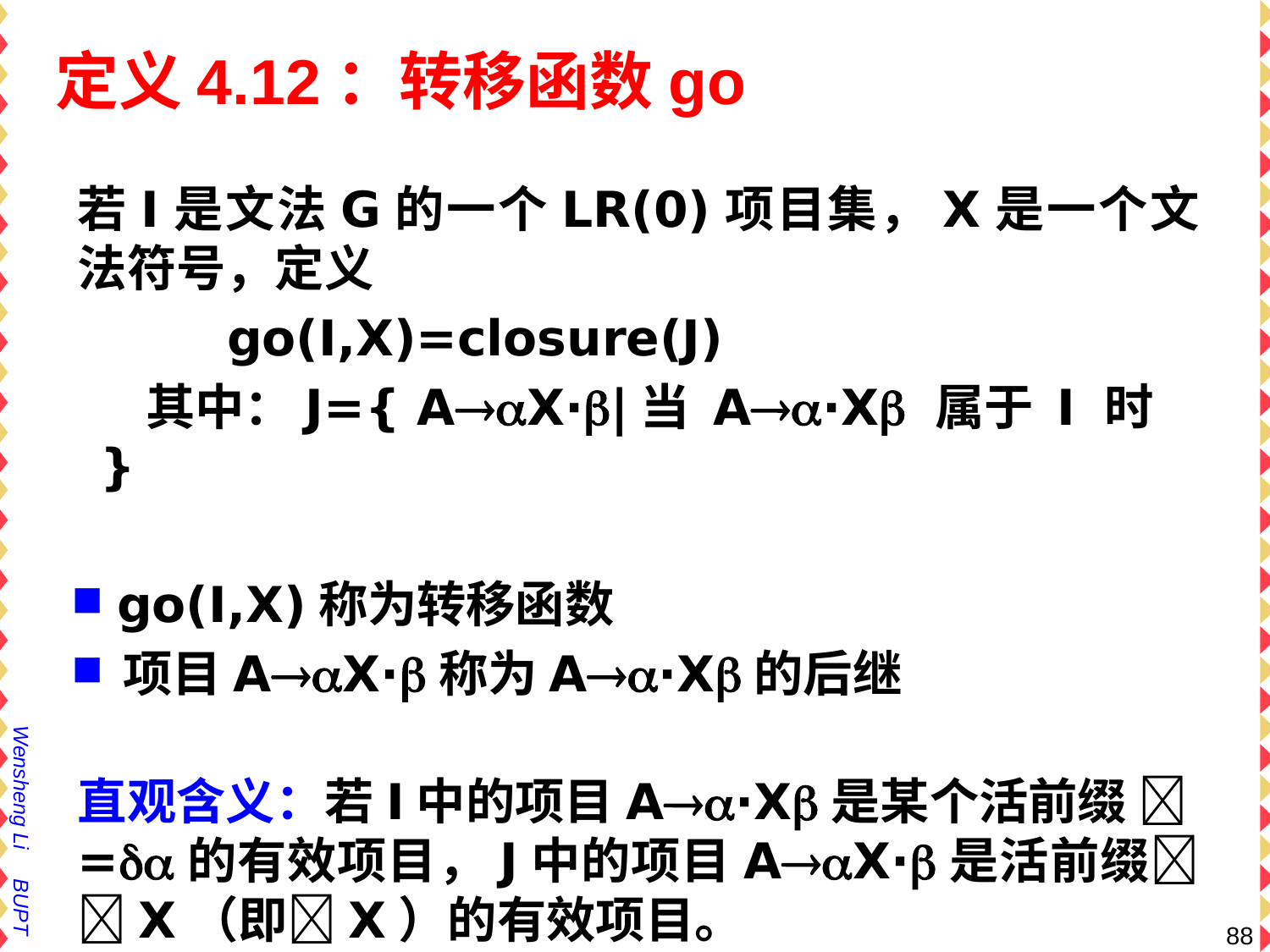

# 定义4.12：转移函数go
若I是文法G的一个LR(0)项目集，X是一个文法符号，定义
     go(I,X)=closure(J)
     其中：J={ A→αX·β|当 A→α·Xβ 属于 I 时 }

 go(I,X)称为转移函数
 项目A→αX·β称为A→α·Xβ的后继

直观含义：若I中的项目A→α·Xβ是某个活前缀 γ=δα的有效项目，J中的项目A→αX·β是活前缀δαX（即γX）的有效项目。
88